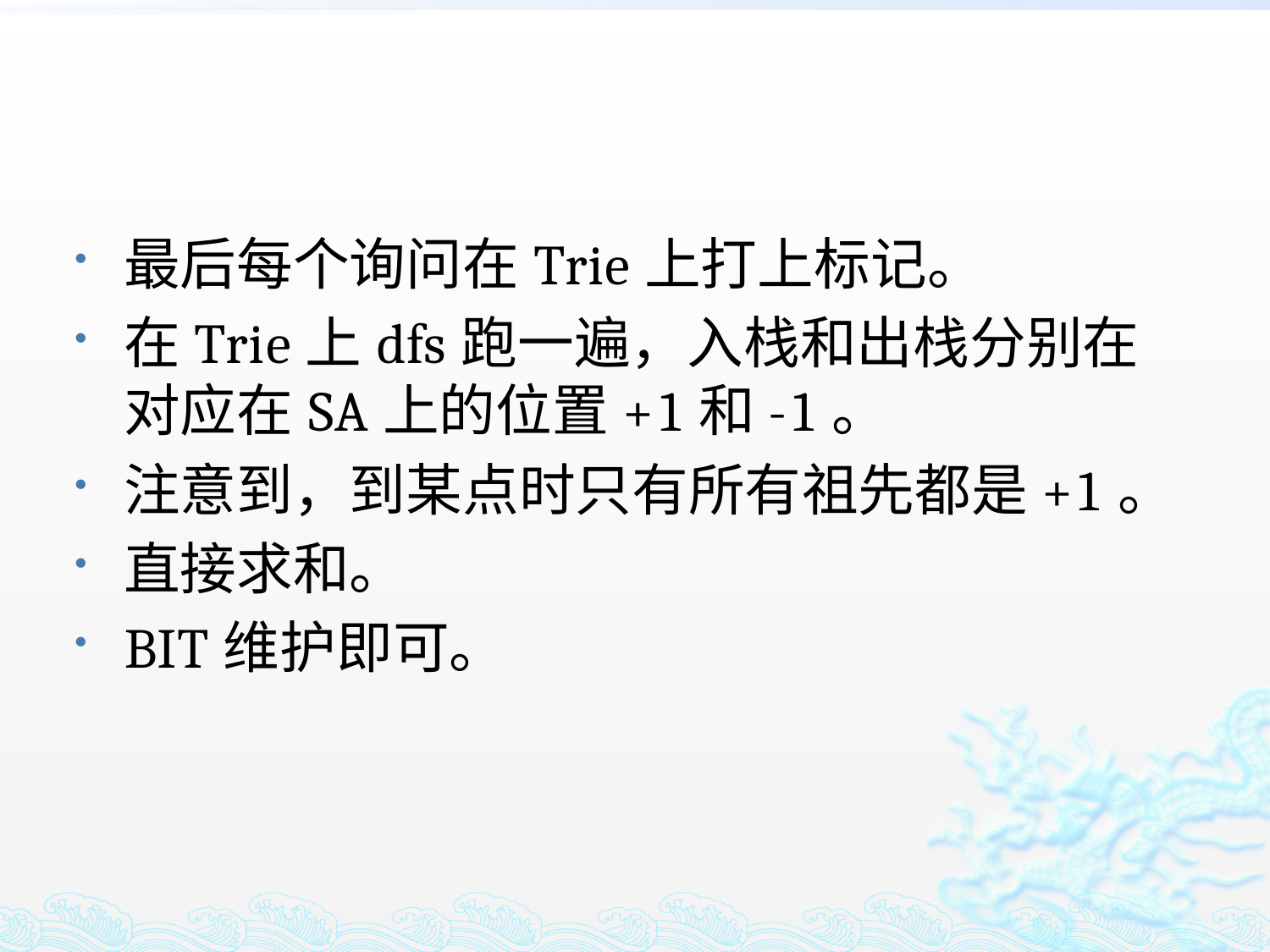

#
最后每个询问在Trie上打上标记。
在Trie上dfs跑一遍，入栈和出栈分别在对应在SA上的位置+1和-1。
注意到，到某点时只有所有祖先都是+1。
直接求和。
BIT维护即可。